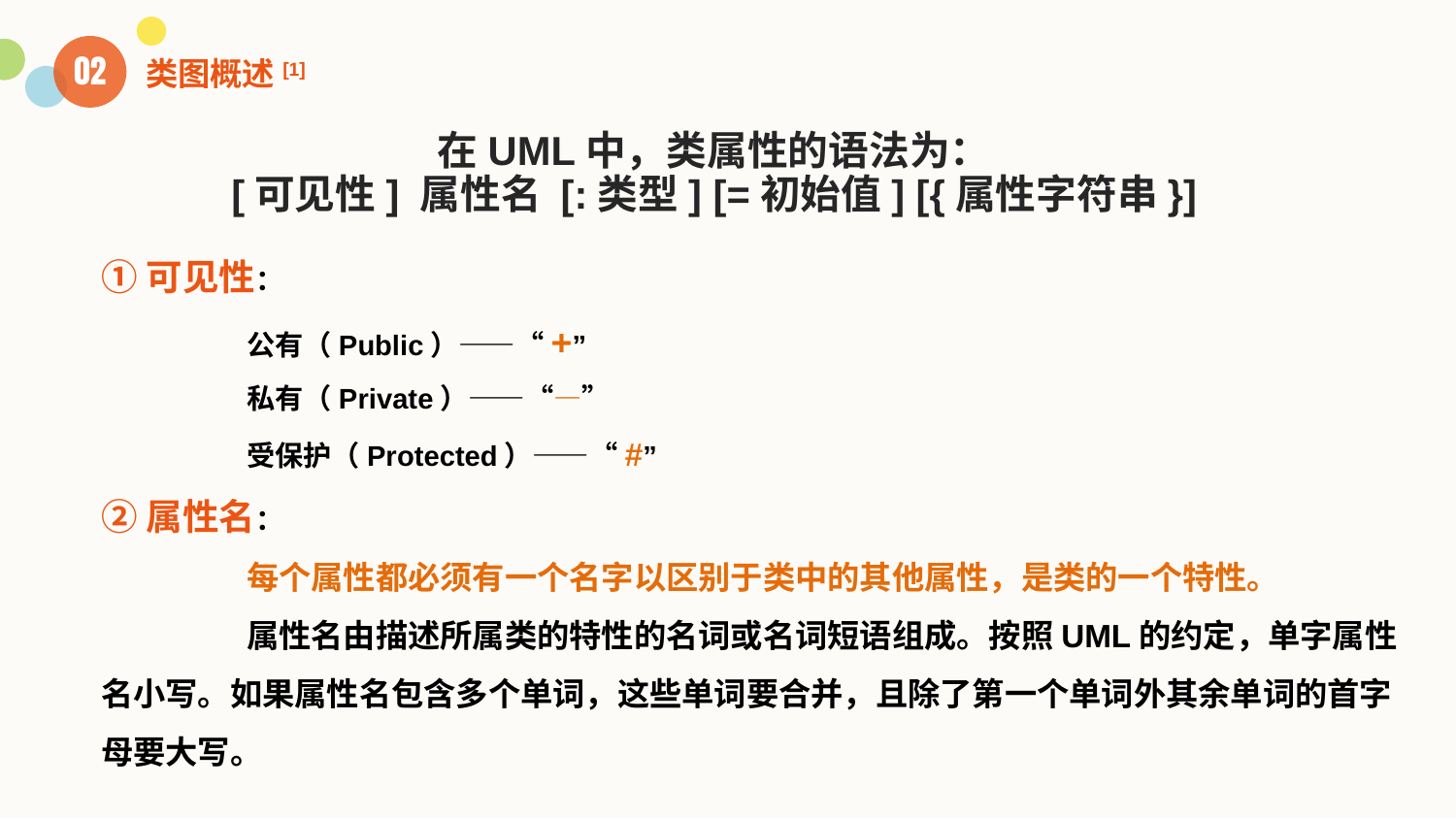

02
类图概述[1]

在UML中，类属性的语法为：
[可见性] 属性名 [:类型] [=初始值] [{属性字符串}]
①可见性：
	公有（Public）——“+”
	私有（Private）——“—”
	受保护（Protected）——“#”
②属性名：
	每个属性都必须有一个名字以区别于类中的其他属性，是类的一个特性。
	属性名由描述所属类的特性的名词或名词短语组成。按照UML的约定，单字属性名小写。如果属性名包含多个单词，这些单词要合并，且除了第一个单词外其余单词的首字母要大写。